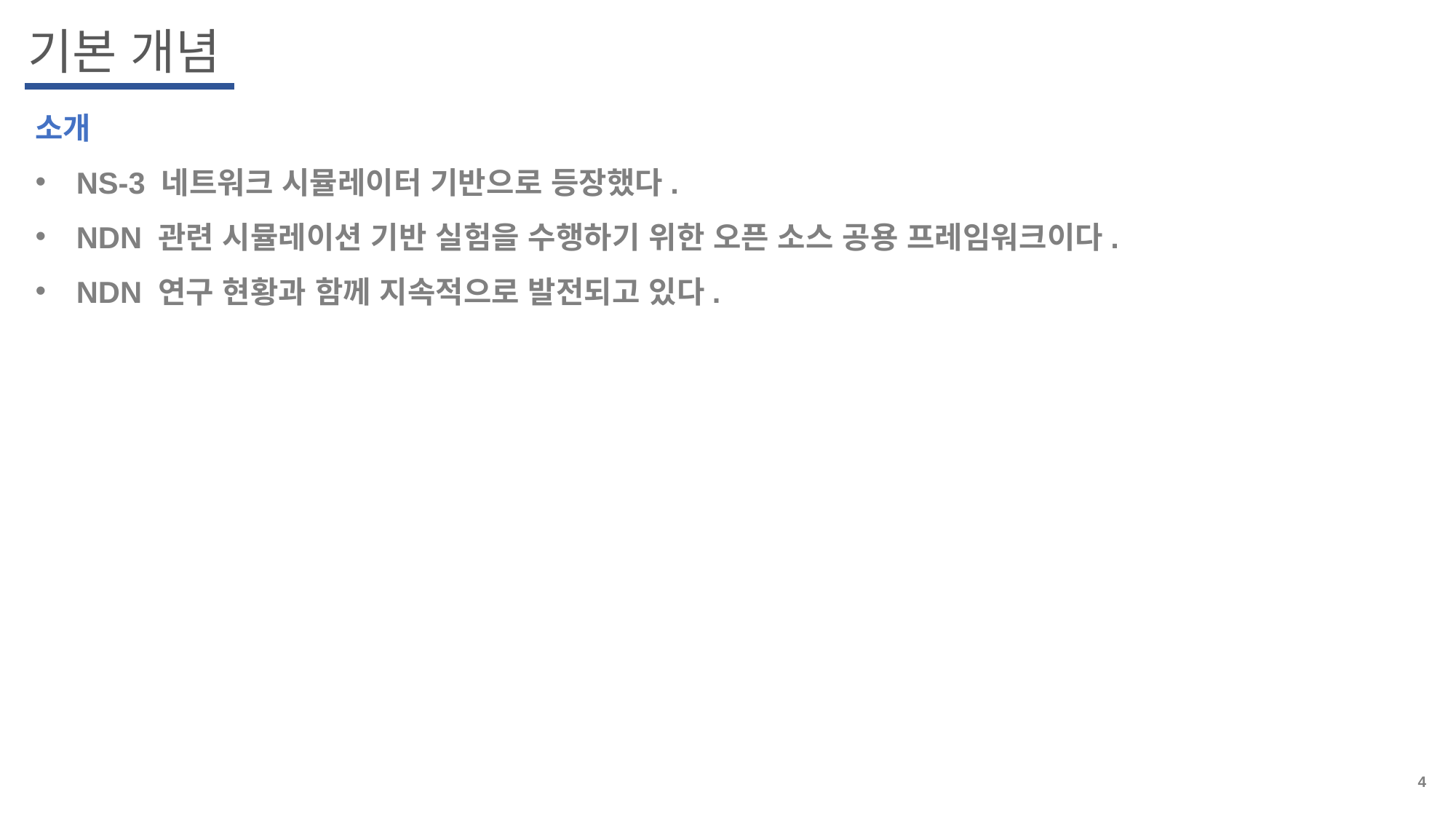

기본 개념
소개
NS-3 네트워크 시뮬레이터 기반으로 등장했다.
NDN 관련 시뮬레이션 기반 실험을 수행하기 위한 오픈 소스 공용 프레임워크이다.
NDN 연구 현황과 함께 지속적으로 발전되고 있다.
4